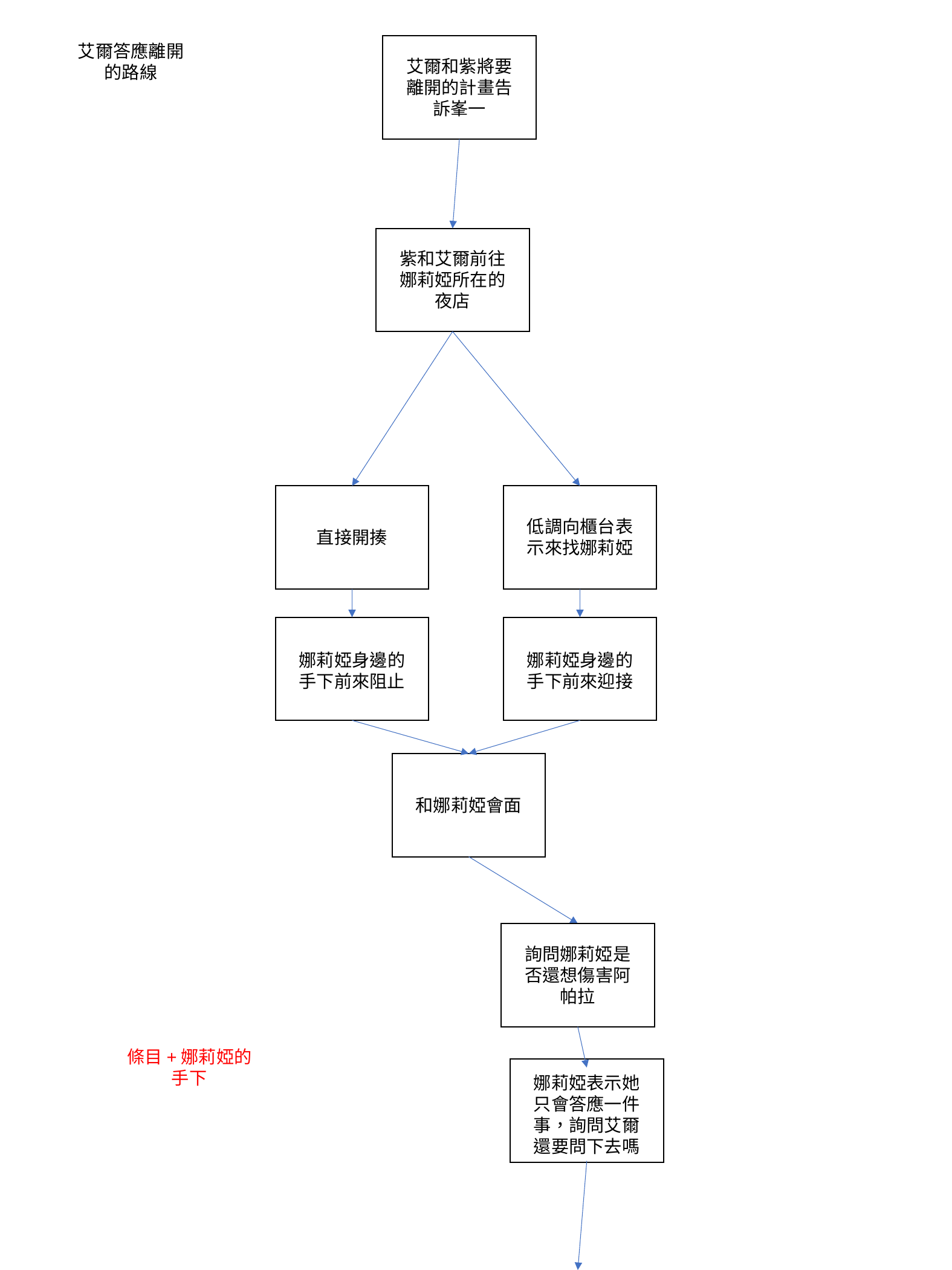

艾爾答應離開的路線

艾爾和紫將要離開的計畫告訴峯一

紫和艾爾前往娜莉婭所在的夜店

直接開揍

低調向櫃台表示來找娜莉婭

娜莉婭身邊的手下前來阻止

娜莉婭身邊的手下前來迎接

和娜莉婭會面

詢問娜莉婭是否還想傷害阿帕拉
條目+娜莉婭的手下

娜莉婭表示她只會答應一件事，詢問艾爾還要問下去嗎